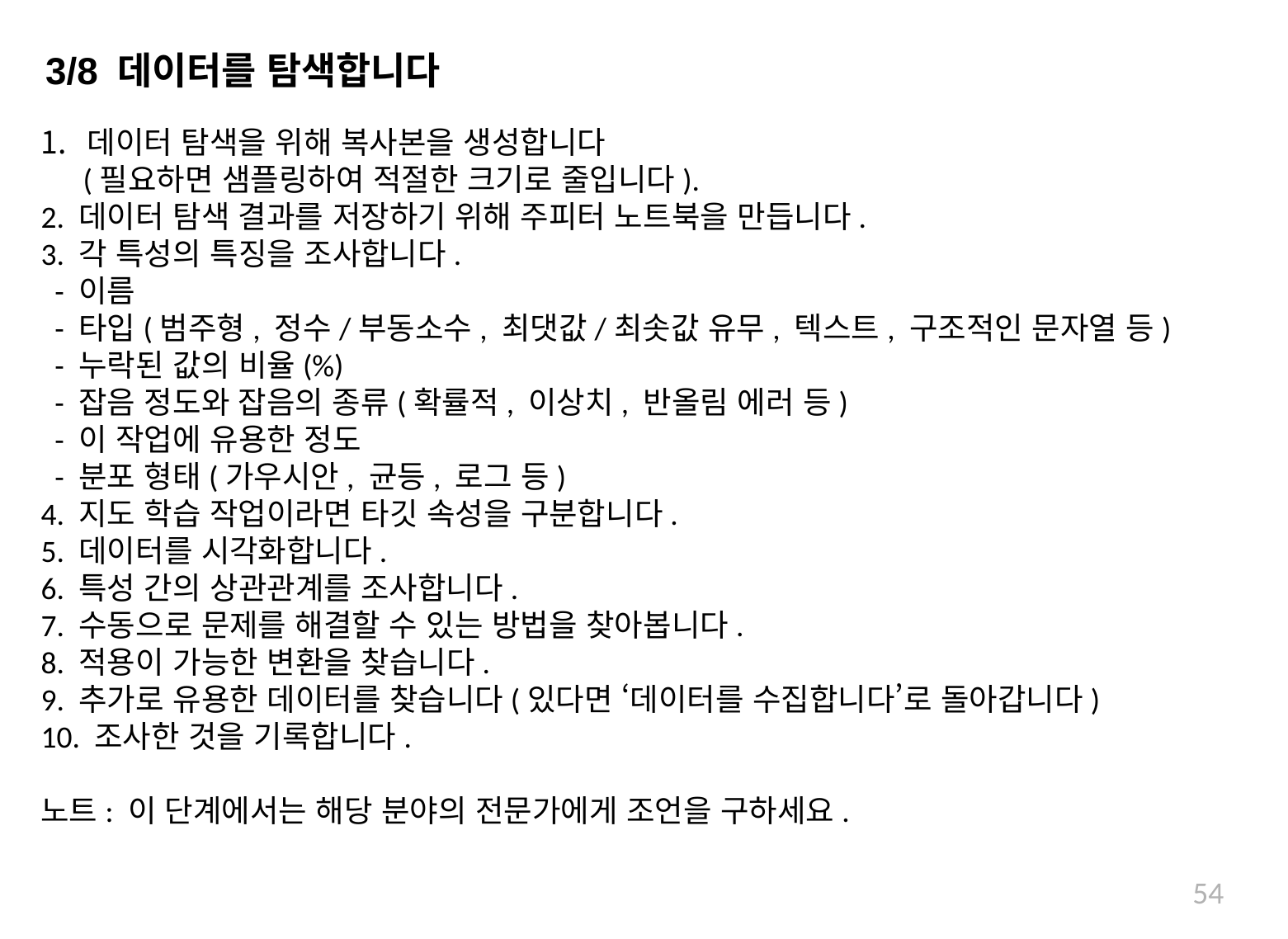

# 3/8 데이터를 탐색합니다
데이터 탐색을 위해 복사본을 생성합니다
      (필요하면 샘플링하여 적절한 크기로 줄입니다).
2. 데이터 탐색 결과를 저장하기 위해 주피터 노트북을 만듭니다.
3. 각 특성의 특징을 조사합니다.
  - 이름
  - 타입(범주형, 정수/부동소수, 최댓값/최솟값 유무, 텍스트, 구조적인 문자열 등)
  - 누락된 값의 비율(%)
  - 잡음 정도와 잡음의 종류(확률적, 이상치, 반올림 에러 등)
  - 이 작업에 유용한 정도
  - 분포 형태(가우시안, 균등, 로그 등)
4. 지도 학습 작업이라면 타깃 속성을 구분합니다.
5. 데이터를 시각화합니다.
6. 특성 간의 상관관계를 조사합니다.
7. 수동으로 문제를 해결할 수 있는 방법을 찾아봅니다.
8. 적용이 가능한 변환을 찾습니다.
9. 추가로 유용한 데이터를 찾습니다(있다면 ‘데이터를 수집합니다’로 돌아갑니다)
10. 조사한 것을 기록합니다.

노트: 이 단계에서는 해당 분야의 전문가에게 조언을 구하세요.

54